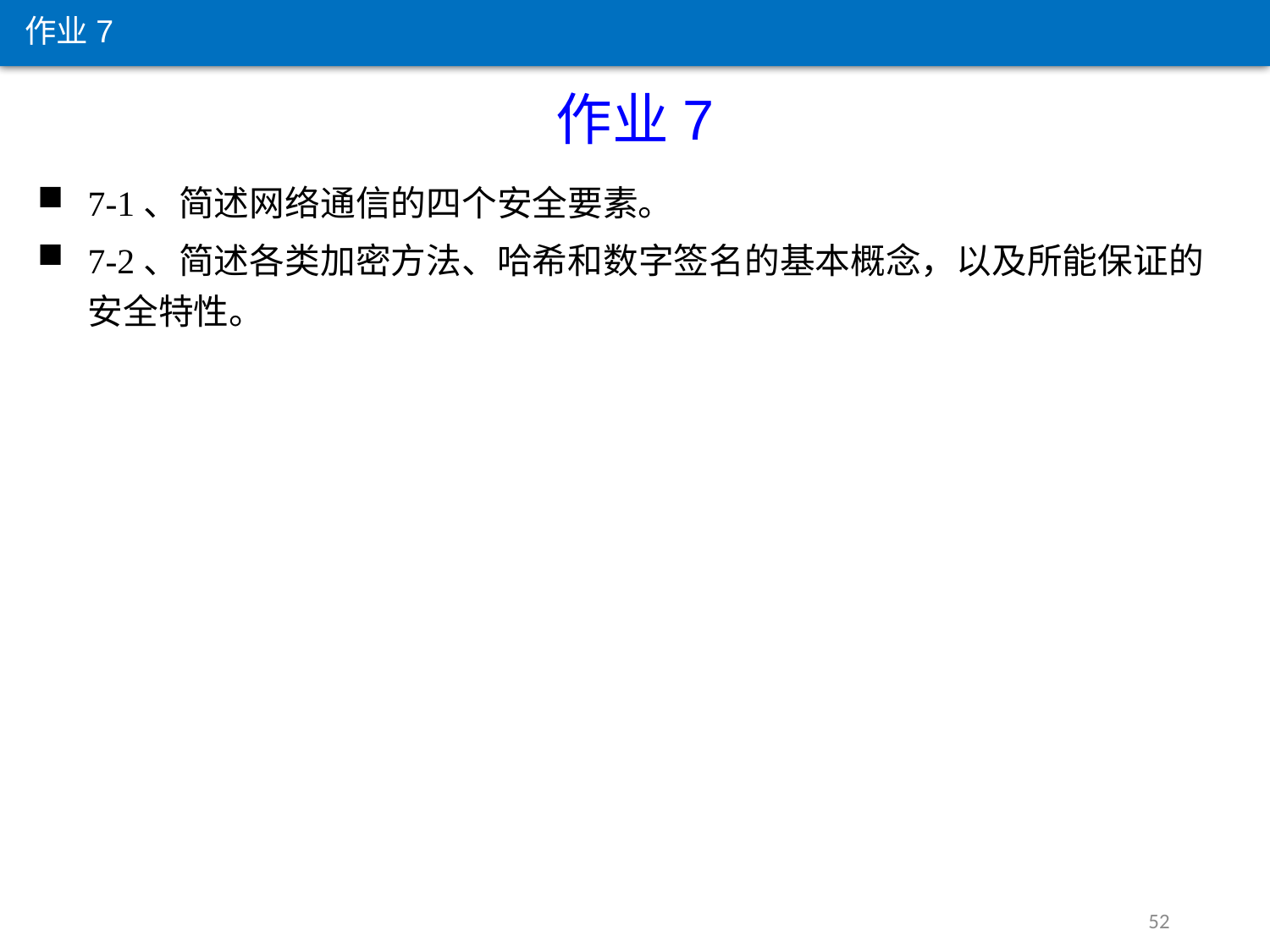

作业7
作业7
7-1、简述网络通信的四个安全要素。
7-2、简述各类加密方法、哈希和数字签名的基本概念，以及所能保证的安全特性。
52